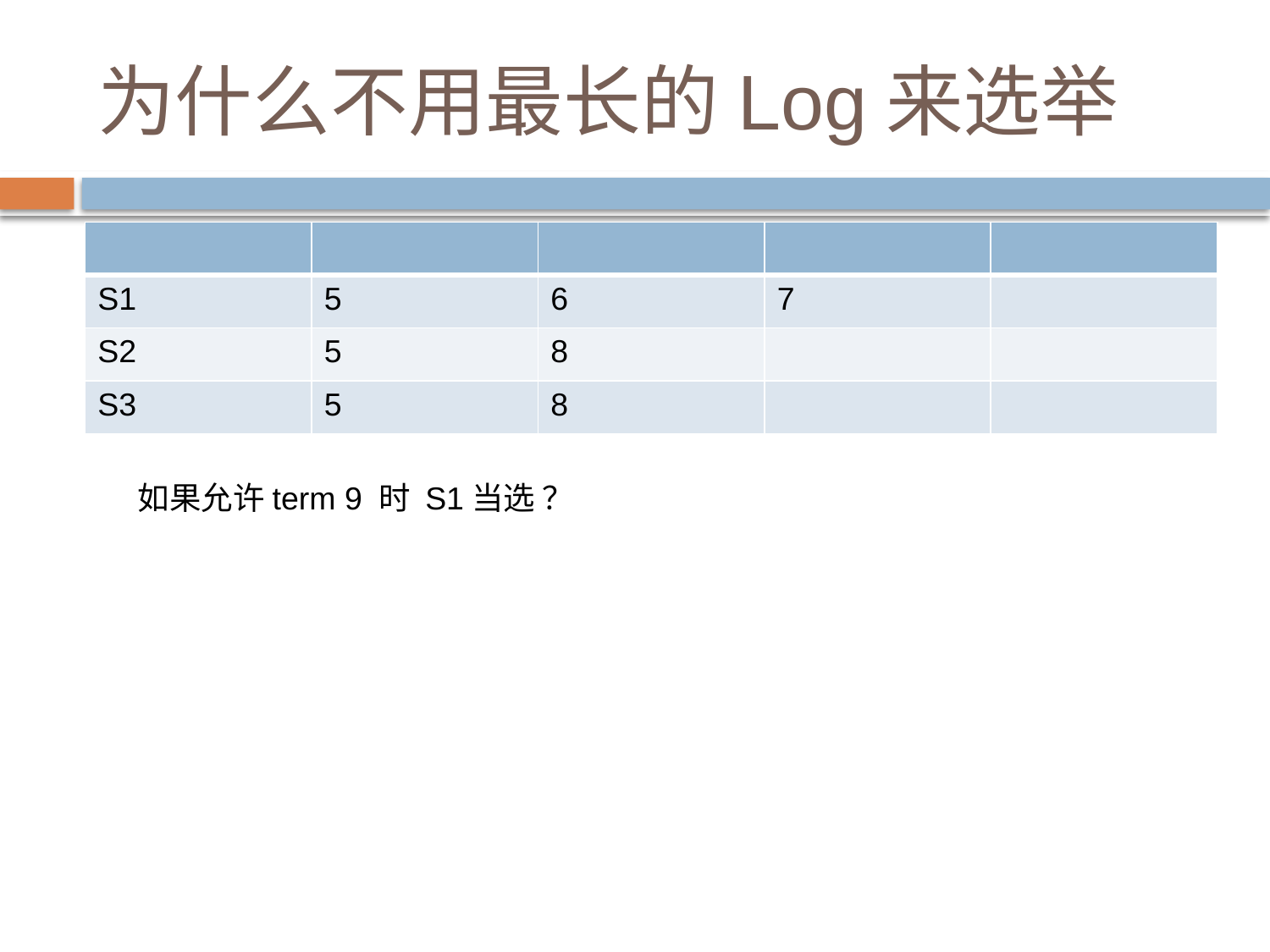

# 为什么不用最长的Log来选举
17
|  |  |  |  |  |
| --- | --- | --- | --- | --- |
| S1 | 5 | 6 | 7 |  |
| S2 | 5 | 8 |  |  |
| S3 | 5 | 8 |  |  |
如果允许term 9 时 S1当选 ？